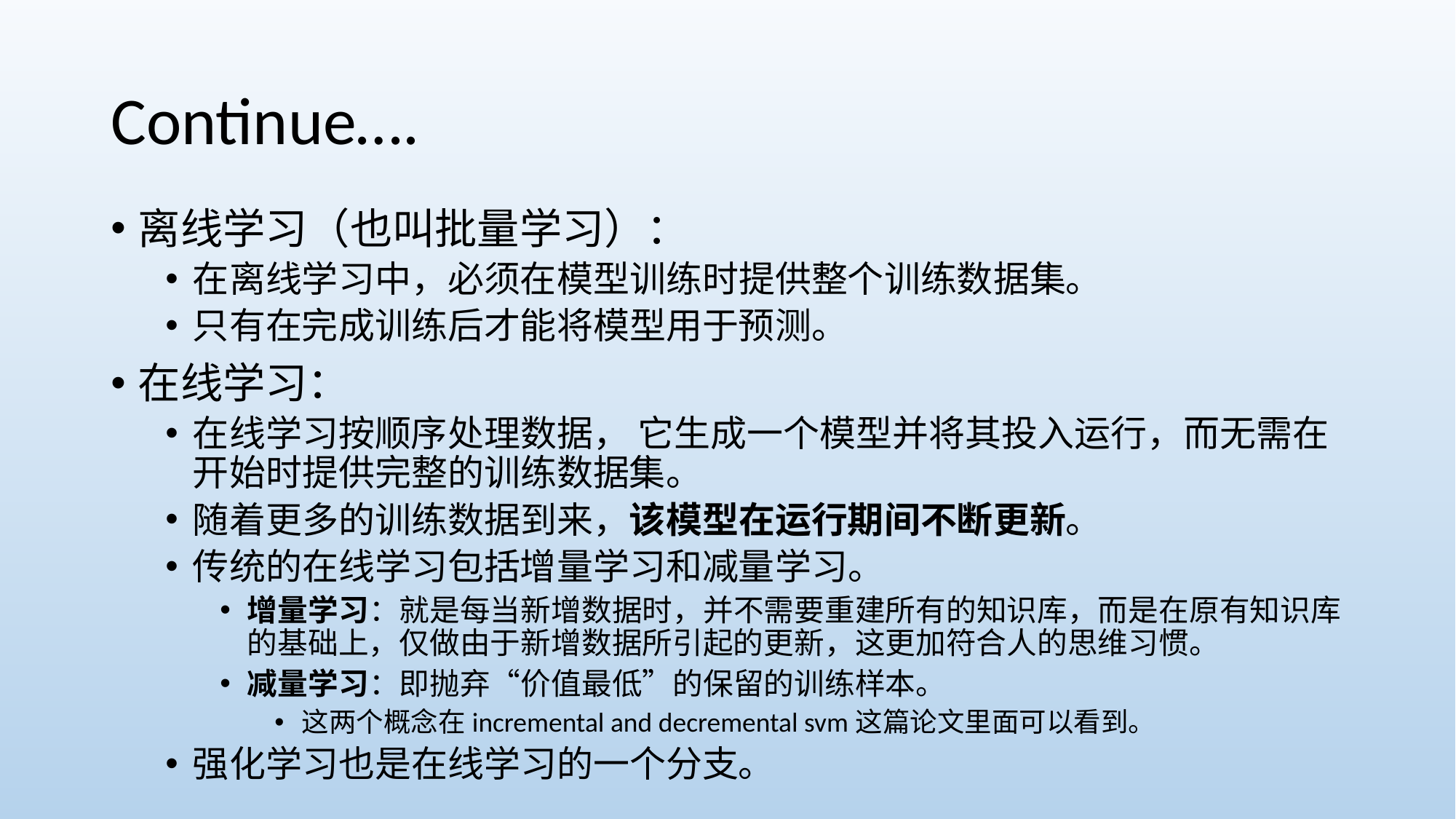

# Continue….
离线学习（也叫批量学习）：
在离线学习中，必须在模型训练时提供整个训练数据集。
只有在完成训练后才能将模型用于预测。
在线学习：
在线学习按顺序处理数据， 它生成一个模型并将其投入运行，而无需在开始时提供完整的训练数据集。
随着更多的训练数据到来，该模型在运行期间不断更新。
传统的在线学习包括增量学习和减量学习。
增量学习：就是每当新增数据时，并不需要重建所有的知识库，而是在原有知识库的基础上，仅做由于新增数据所引起的更新，这更加符合人的思维习惯。
减量学习：即抛弃“价值最低”的保留的训练样本。
这两个概念在incremental and decremental svm这篇论文里面可以看到。
强化学习也是在线学习的一个分支。